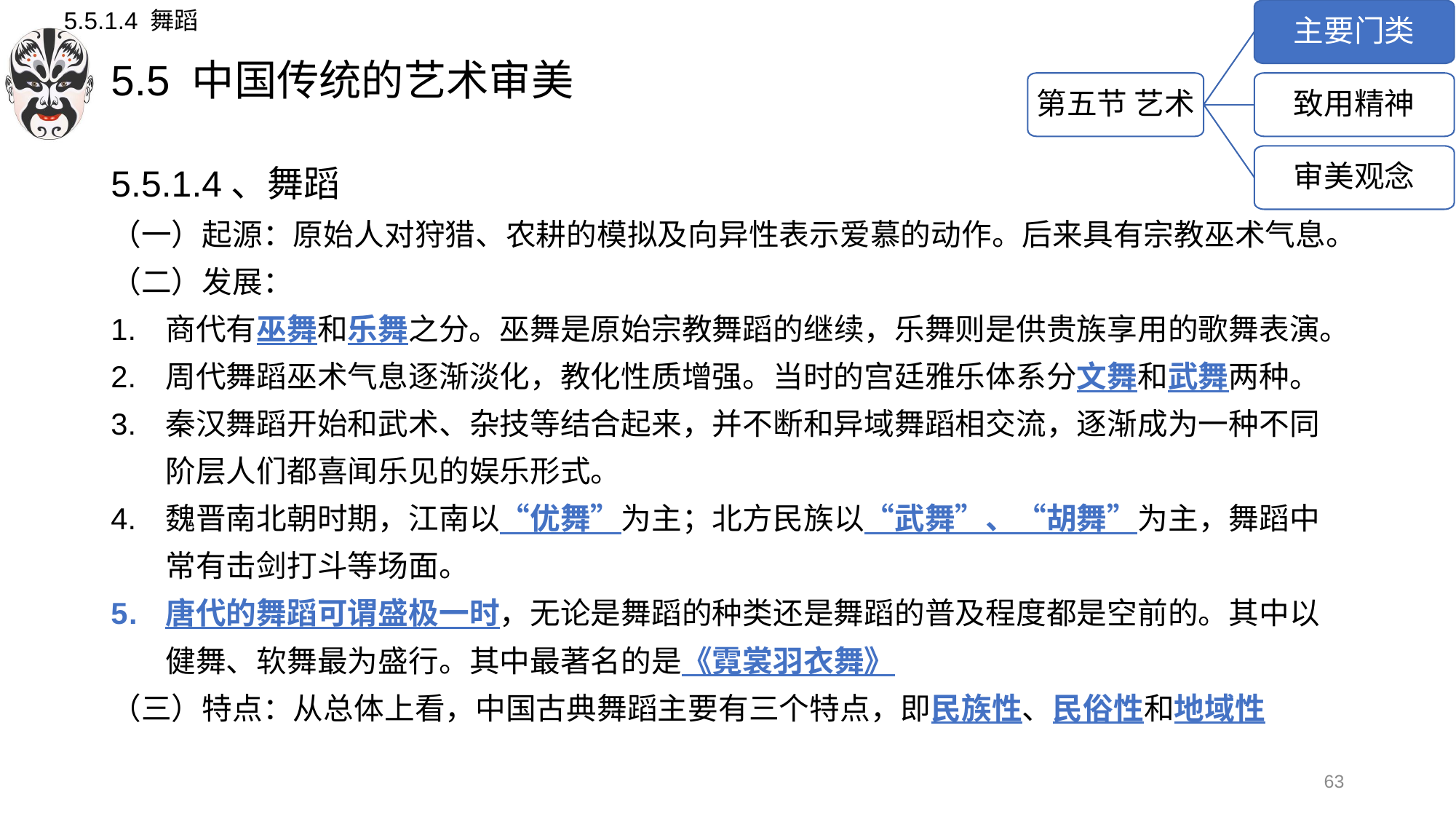

5.5.1.4 舞蹈
主要门类
# 5.5 中国传统的艺术审美

第五节 艺术
致用精神

5.5.1.4、舞蹈
（一）起源：原始人对狩猎、农耕的模拟及向异性表示爱慕的动作。后来具有宗教巫术气息。
（二）发展：
商代有巫舞和乐舞之分。巫舞是原始宗教舞蹈的继续，乐舞则是供贵族享用的歌舞表演。
周代舞蹈巫术气息逐渐淡化，教化性质增强。当时的宫廷雅乐体系分文舞和武舞两种。
秦汉舞蹈开始和武术、杂技等结合起来，并不断和异域舞蹈相交流，逐渐成为一种不同阶层人们都喜闻乐见的娱乐形式。
魏晋南北朝时期，江南以“优舞”为主；北方民族以“武舞”、“胡舞”为主，舞蹈中常有击剑打斗等场面。
唐代的舞蹈可谓盛极一时，无论是舞蹈的种类还是舞蹈的普及程度都是空前的。其中以健舞、软舞最为盛行。其中最著名的是《霓裳羽衣舞》
（三）特点：从总体上看，中国古典舞蹈主要有三个特点，即民族性、民俗性和地域性
审美观念
63